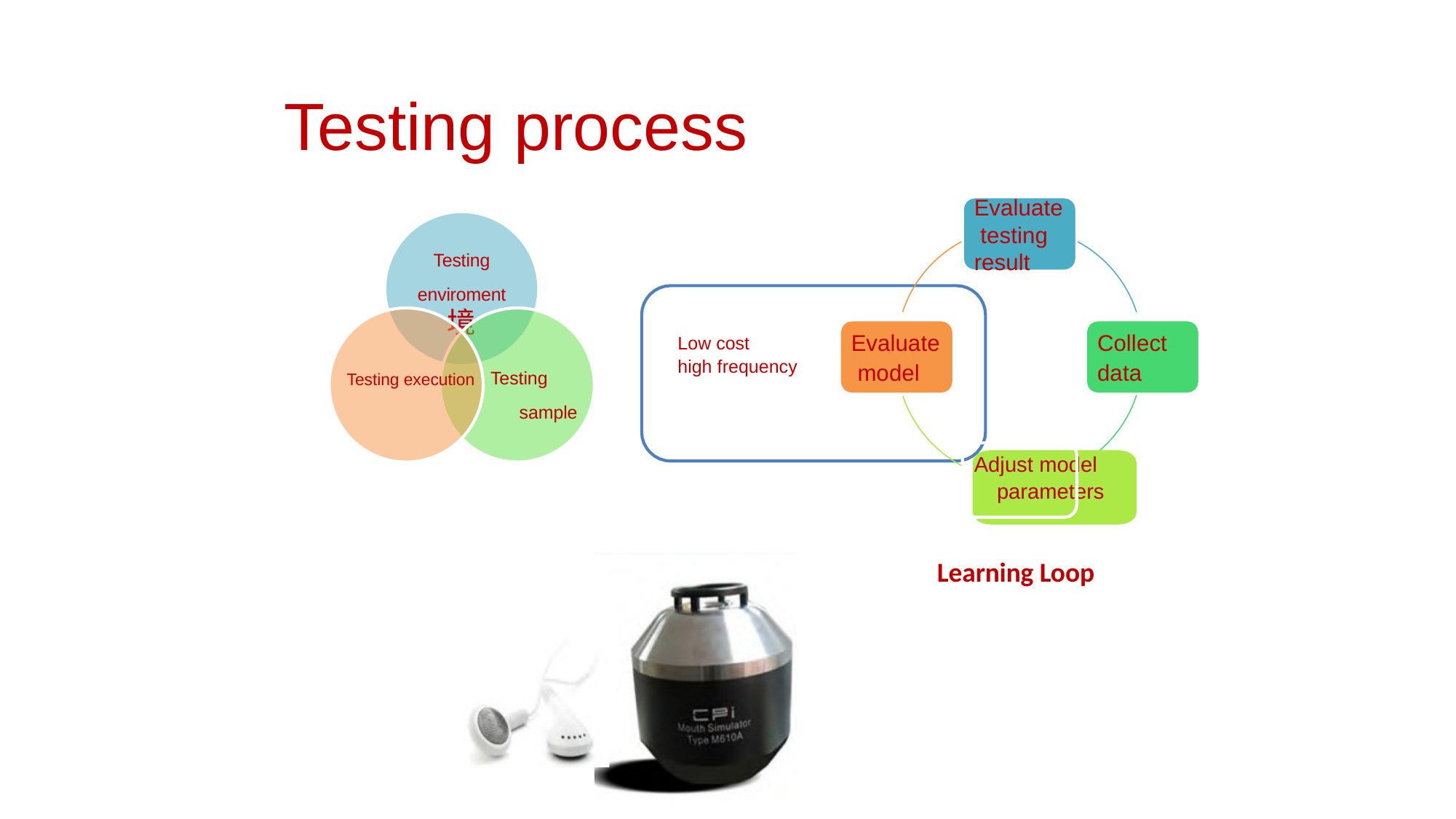

# Testing process
Evaluate  testing result

Testing enviroment
境

Evaluate
 model
Collect
data
Low cost
high frequency
Testing execution
Testing sample

Adjust model parameters

Learning Loop